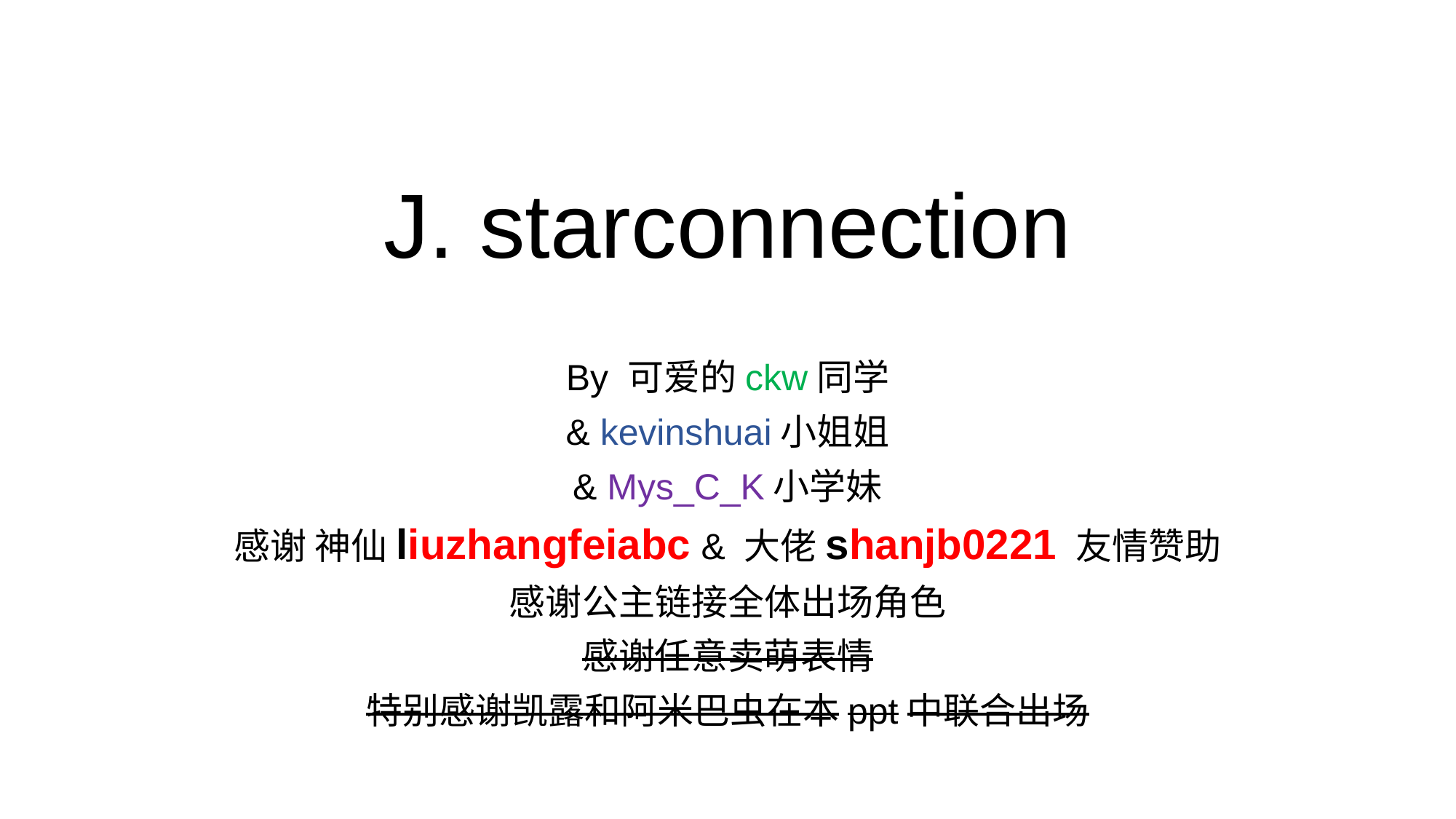

# J. starconnection
By 可爱的ckw同学
& kevinshuai小姐姐
& Mys_C_K小学妹
感谢 神仙liuzhangfeiabc & 大佬shanjb0221 友情赞助
感谢公主链接全体出场角色
感谢任意卖萌表情
特别感谢凯露和阿米巴虫在本ppt中联合出场